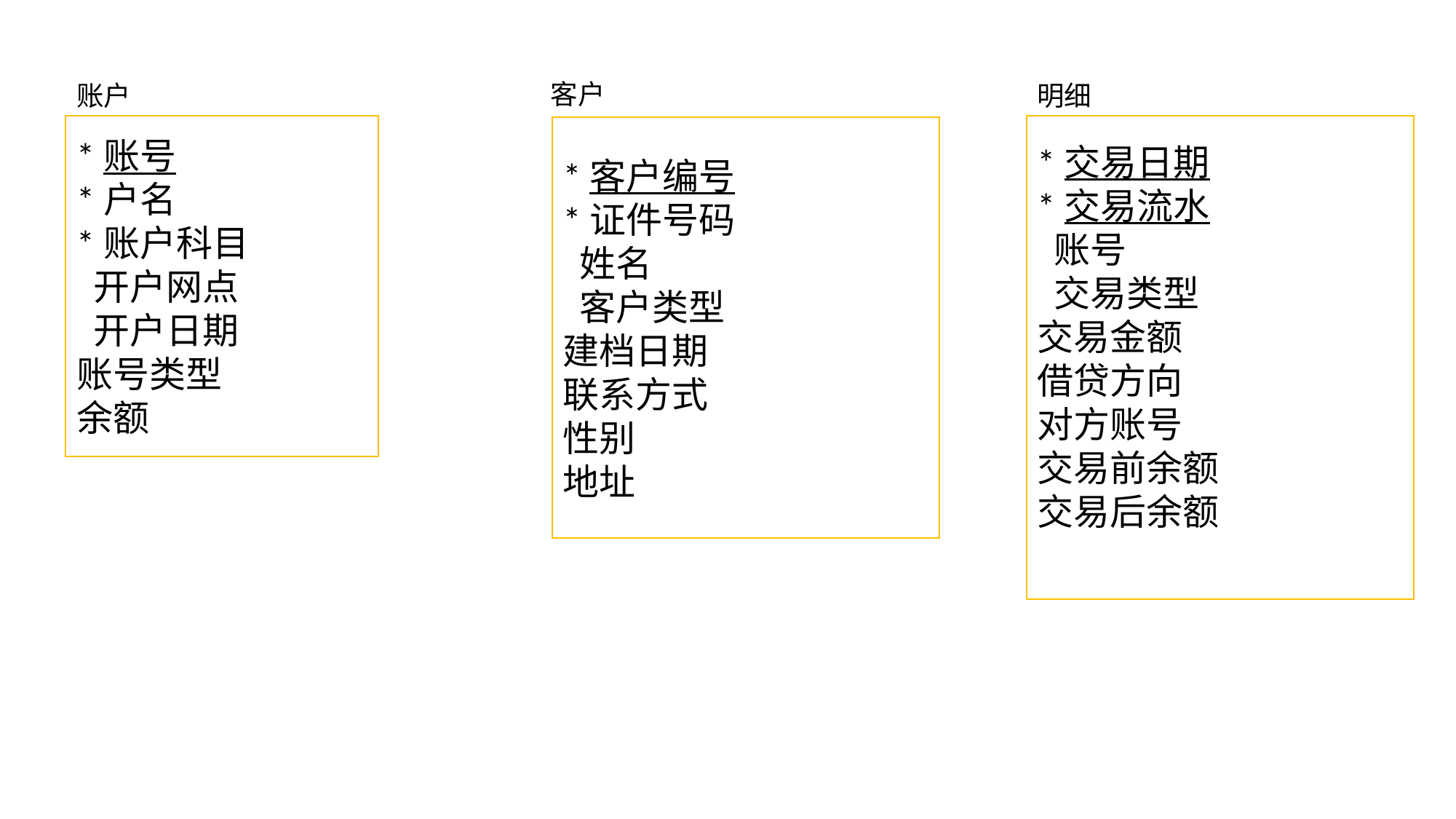

客户
账户
明细
*账号
*户名
*账户科目
 开户网点
 开户日期
账号类型
余额
*交易日期
*交易流水
 账号
 交易类型
交易金额
借贷方向
对方账号
交易前余额
交易后余额

*客户编号
*证件号码
 姓名
 客户类型
建档日期
联系方式
性别
地址